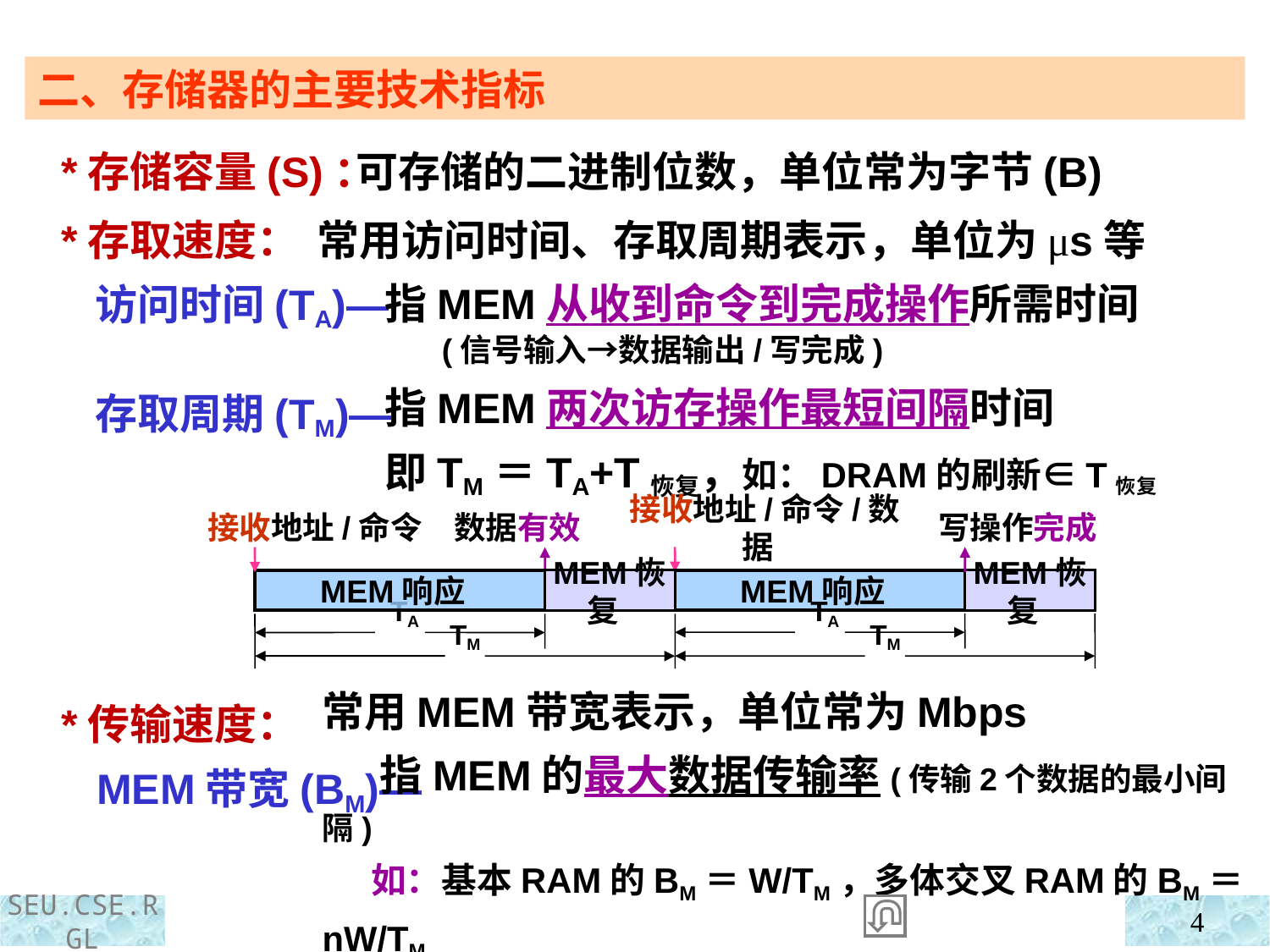

二、存储器的主要技术指标
  *存储容量(S)：
  *存取速度：
     访问时间(TA)—

     存取周期(TM)—

  *传输速度：
     MEM带宽(BM)—
   可存储的二进制位数，单位常为字节(B)
常用访问时间、存取周期表示，单位为μs等
      指MEM从收到命令到完成操作所需时间
              (信号输入→数据输出/写完成)
      指MEM两次访存操作最短间隔时间
      即TM＝TA+T恢复，如：DRAM的刷新∈T恢复
接收地址/命令
数据有效
接收地址/命令/数据
写操作完成

MEM恢复
MEM恢复
MEM响应
MEM响应
TA
TA

TM
TM

常用MEM带宽表示，单位常为Mbps
     指MEM的最大数据传输率(传输2个数据的最小间隔)
     如：基本RAM的BM＝W/TM，多体交叉RAM的BM＝nW/TM
         其中，W为数据引脚位数，n为MEM体数

4